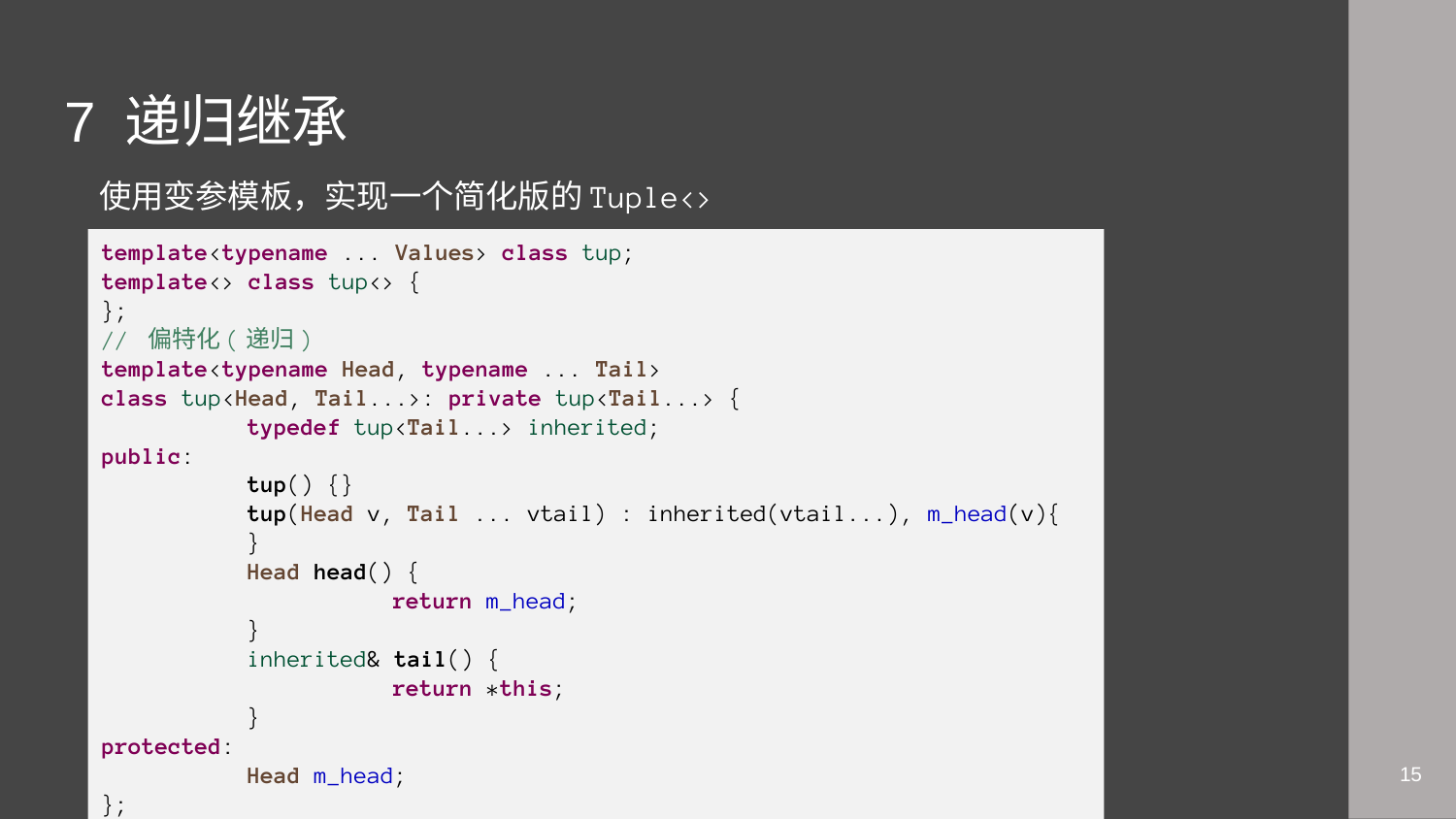

# 7 递归继承
使用变参模板，实现一个简化版的Tuple<>
template<typename ... Values> class tup;
template<> class tup<> {
};
// 偏特化(递归)
template<typename Head, typename ... Tail>
class tup<Head, Tail...>: private tup<Tail...> {
	typedef tup<Tail...> inherited;
public:
	tup() {}
	tup(Head v, Tail ... vtail) : inherited(vtail...), m_head(v){
	}
	Head head() {
		return m_head;
	}
	inherited& tail() {
		return *this;
	}
protected:
	Head m_head;
};
15